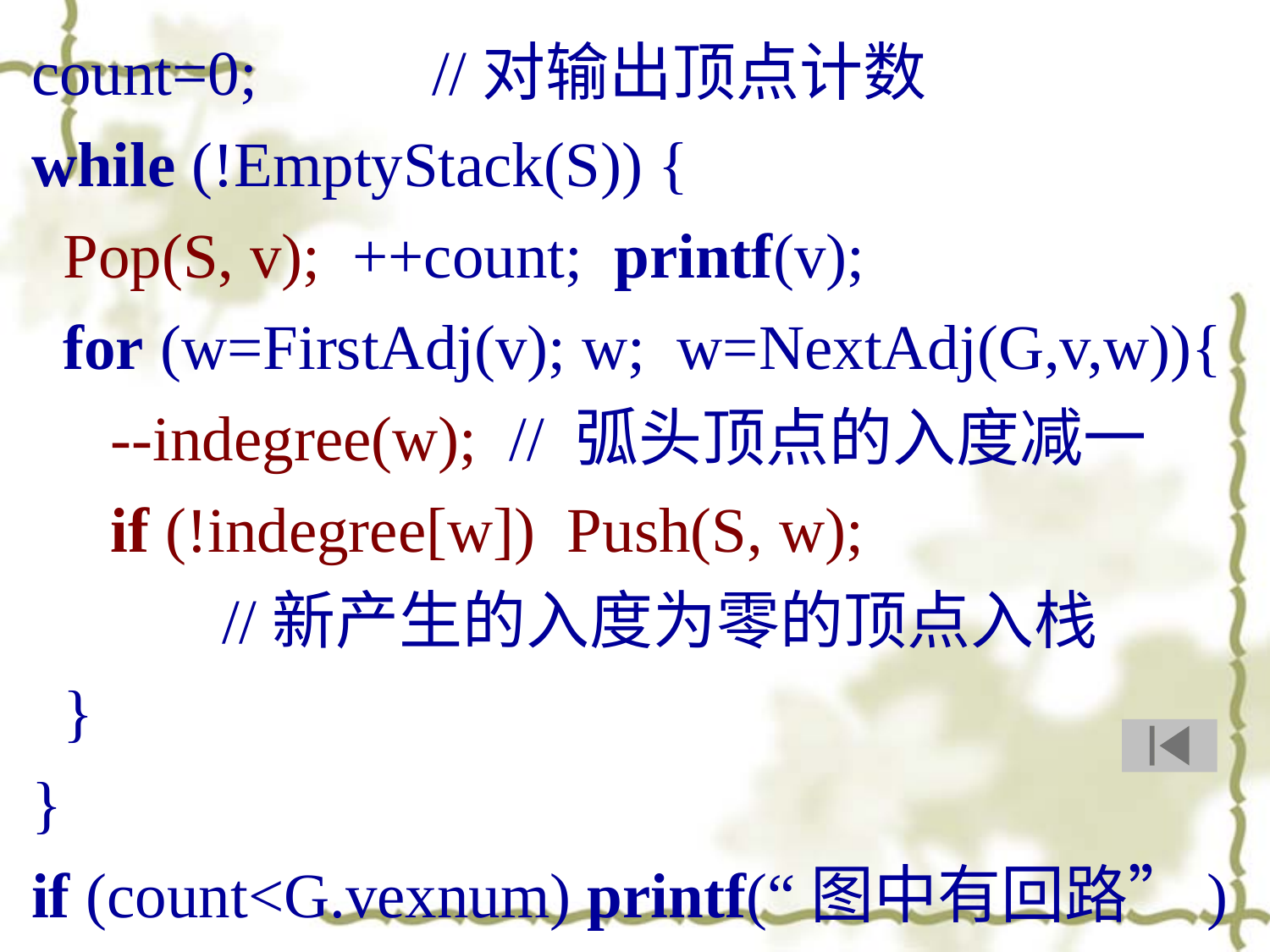

count=0;           //对输出顶点计数
while (!EmptyStack(S)) {
  Pop(S, v);  ++count;  printf(v);
  for (w=FirstAdj(v); w;  w=NextAdj(G,v,w)){
     --indegree(w);  // 弧头顶点的入度减一
     if (!indegree[w])  Push(S, w);
            //新产生的入度为零的顶点入栈
  }
}
if (count<G.vexnum) printf(“图中有回路”)